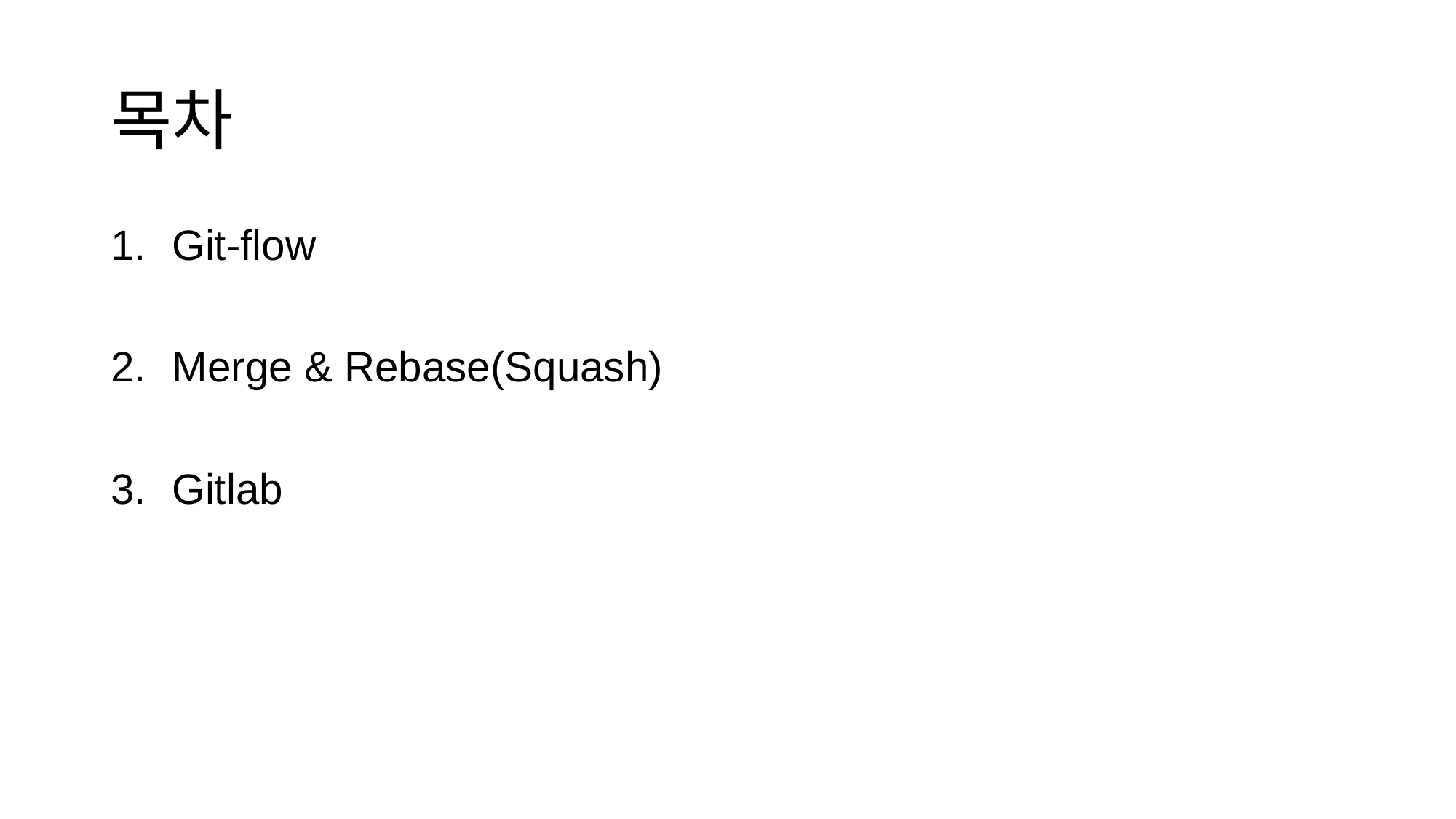

# 목차
Git-flow

Merge & Rebase(Squash)

Gitlab